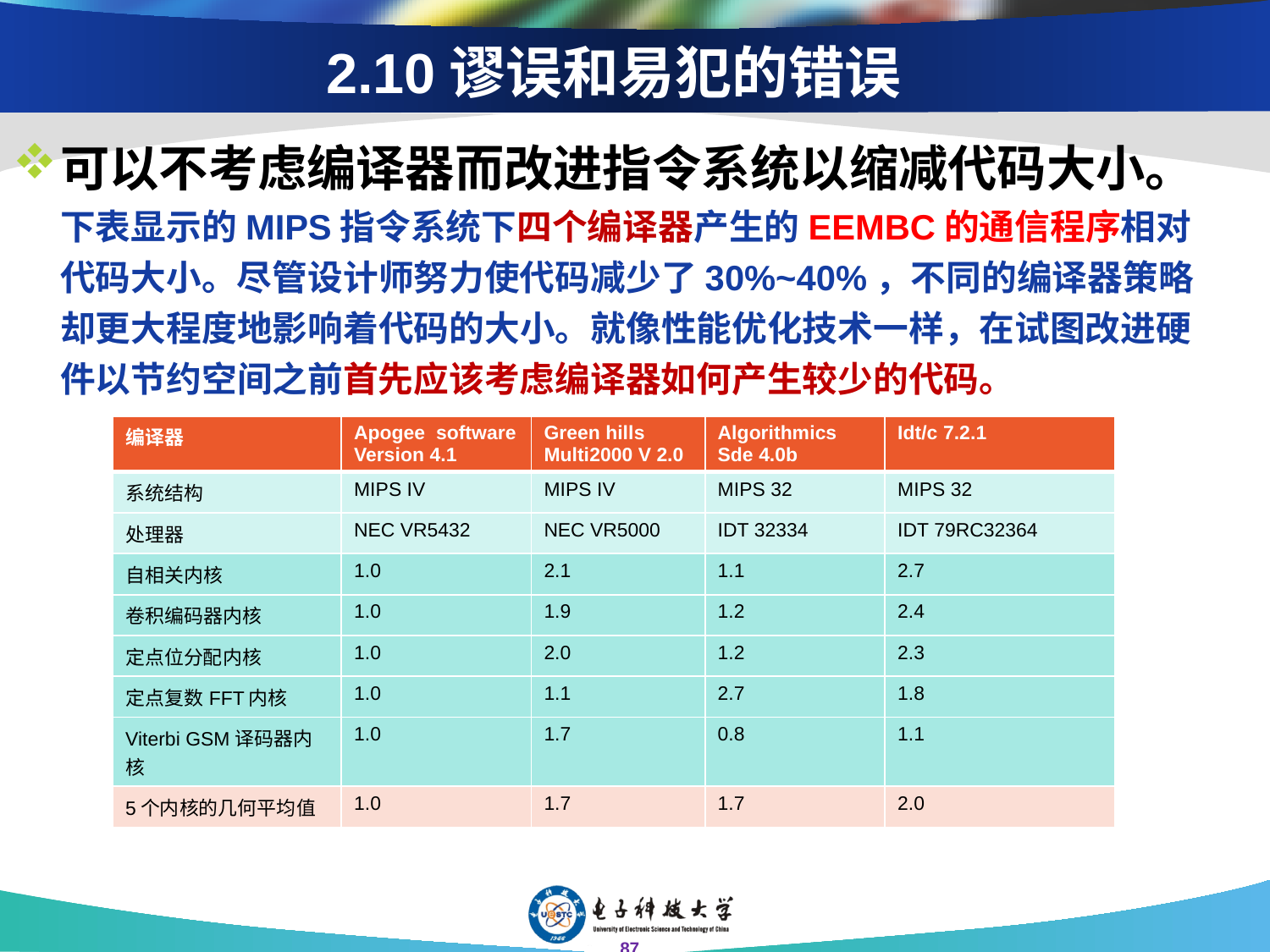

# 2.10谬误和易犯的错误
可以不考虑编译器而改进指令系统以缩减代码大小。
下表显示的MIPS指令系统下四个编译器产生的EEMBC的通信程序相对代码大小。尽管设计师努力使代码减少了30%~40%，不同的编译器策略却更大程度地影响着代码的大小。就像性能优化技术一样，在试图改进硬件以节约空间之前首先应该考虑编译器如何产生较少的代码。

| 编译器 | Apogee software Version 4.1 | Green hills Multi2000 V 2.0 | Algorithmics Sde 4.0b | Idt/c 7.2.1 |
| --- | --- | --- | --- | --- |
| 系统结构 | MIPS IV | MIPS IV | MIPS 32 | MIPS 32 |
| 处理器 | NEC VR5432 | NEC VR5000 | IDT 32334 | IDT 79RC32364 |
| 自相关内核 | 1.0 | 2.1 | 1.1 | 2.7 |
| 卷积编码器内核 | 1.0 | 1.9 | 1.2 | 2.4 |
| 定点位分配内核 | 1.0 | 2.0 | 1.2 | 2.3 |
| 定点复数FFT内核 | 1.0 | 1.1 | 2.7 | 1.8 |
| Viterbi GSM译码器内核 | 1.0 | 1.7 | 0.8 | 1.1 |
| 5个内核的几何平均值 | 1.0 | 1.7 | 1.7 | 2.0 |
87